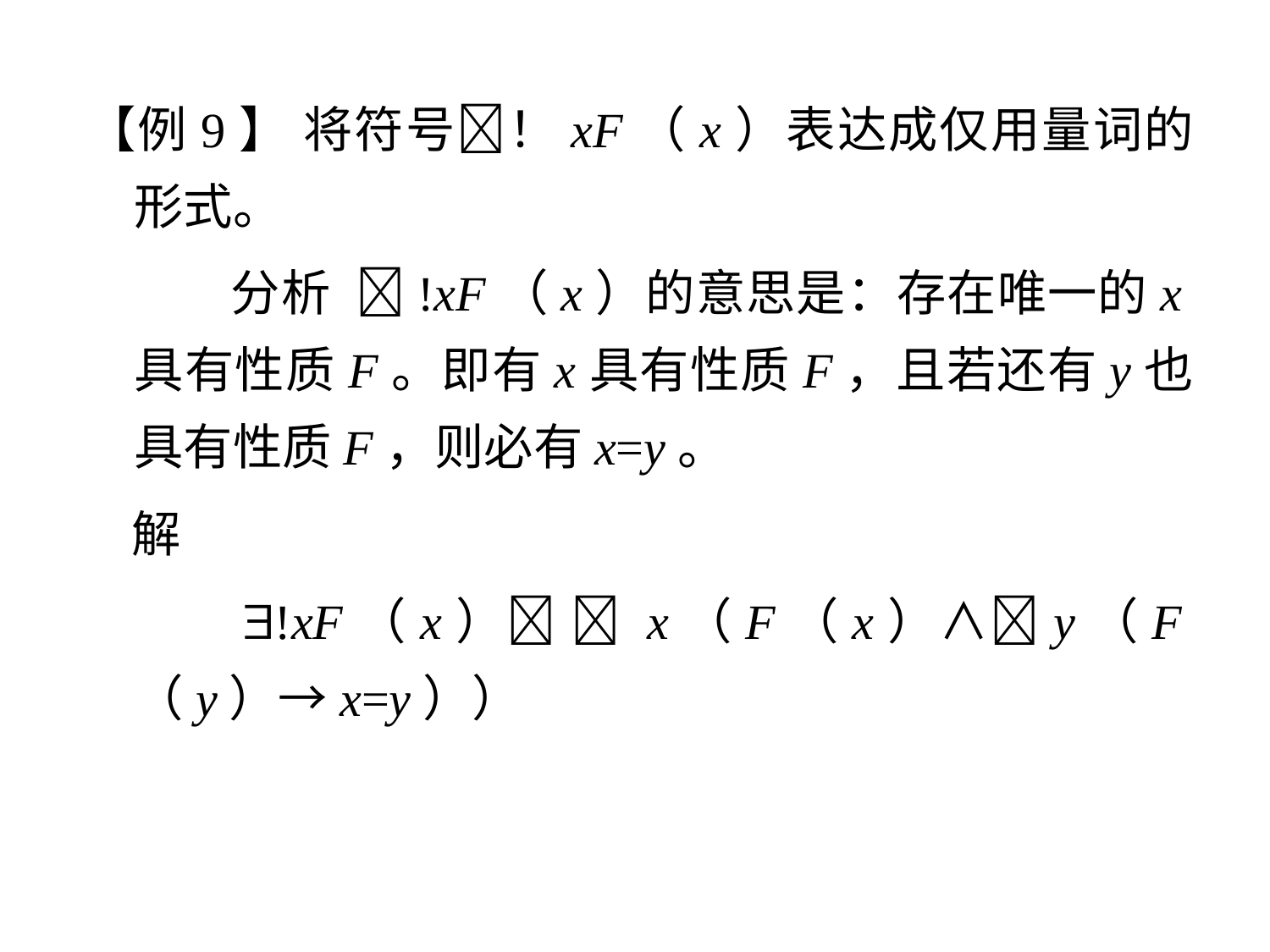

【例9】 将符号∃！xF（x）表达成仅用量词的形式。
           分析  ∃!xF（x）的意思是：存在唯一的x具有性质F。即有x具有性质F，且若还有y也具有性质F，则必有x=y。
   解
           ∃!xF（x）⇔ ∃ x（F（x）∧∀y（F（y）→x=y））